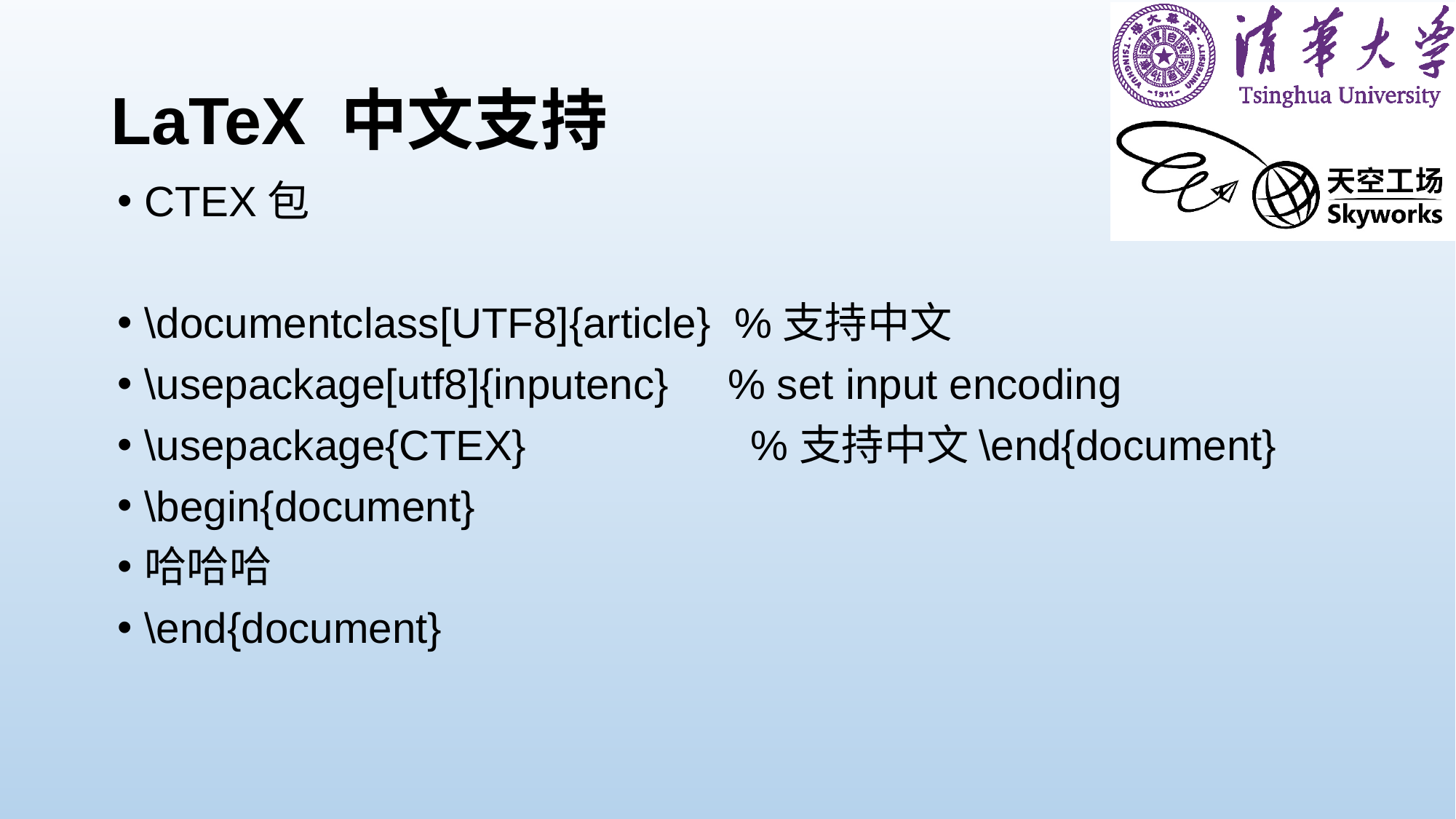

# LaTeX 中文支持
CTEX包

\documentclass[UTF8]{article}  %支持中文
\usepackage[utf8]{inputenc}     % set input encoding
\usepackage{CTEX}                   %支持中文\end{document}
\begin{document}
哈哈哈
\end{document}